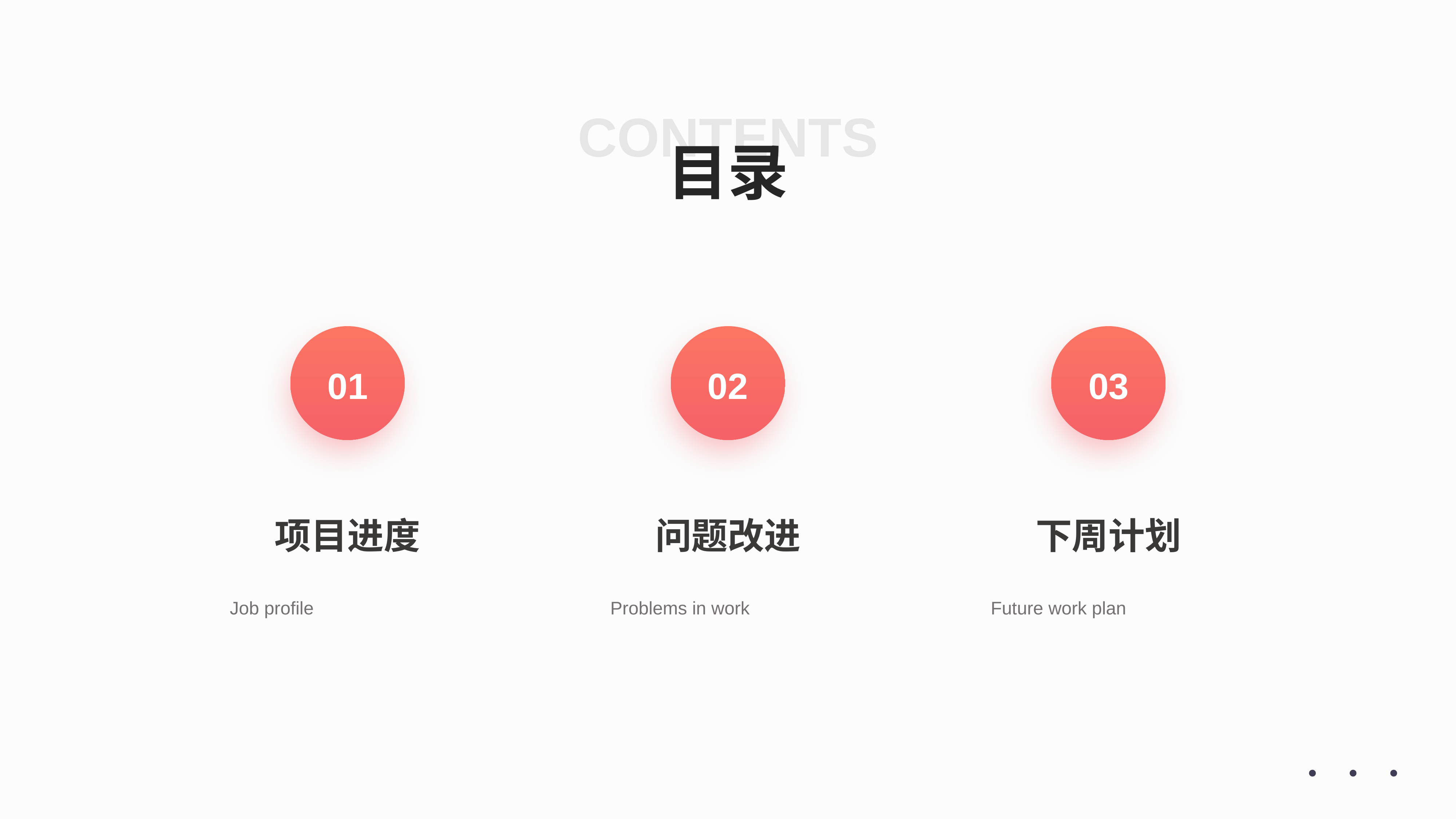

CONTENTS
目录

01
02
03
项目进度
问题改进
下周计划
Job profile
Problems in work
Future work plan